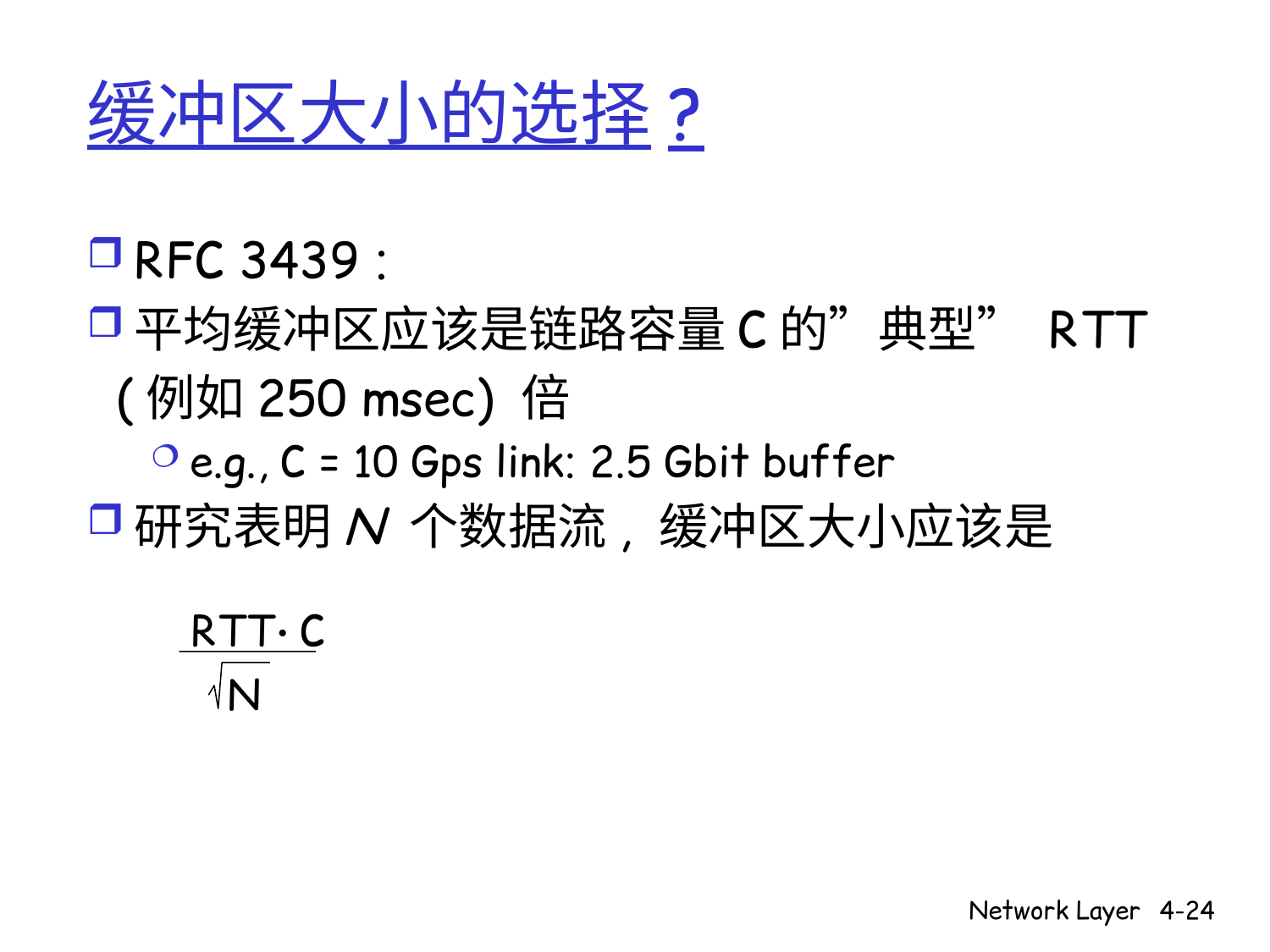

# 缓冲区大小的选择?
RFC 3439 :
平均缓冲区应该是链路容量C的”典型” RTT
  (例如250 msec) 倍
e.g., C = 10 Gps link: 2.5 Gbit buffer
研究表明N 个数据流, 缓冲区大小应该是
.
RTT  C

N

Network Layer
4-24